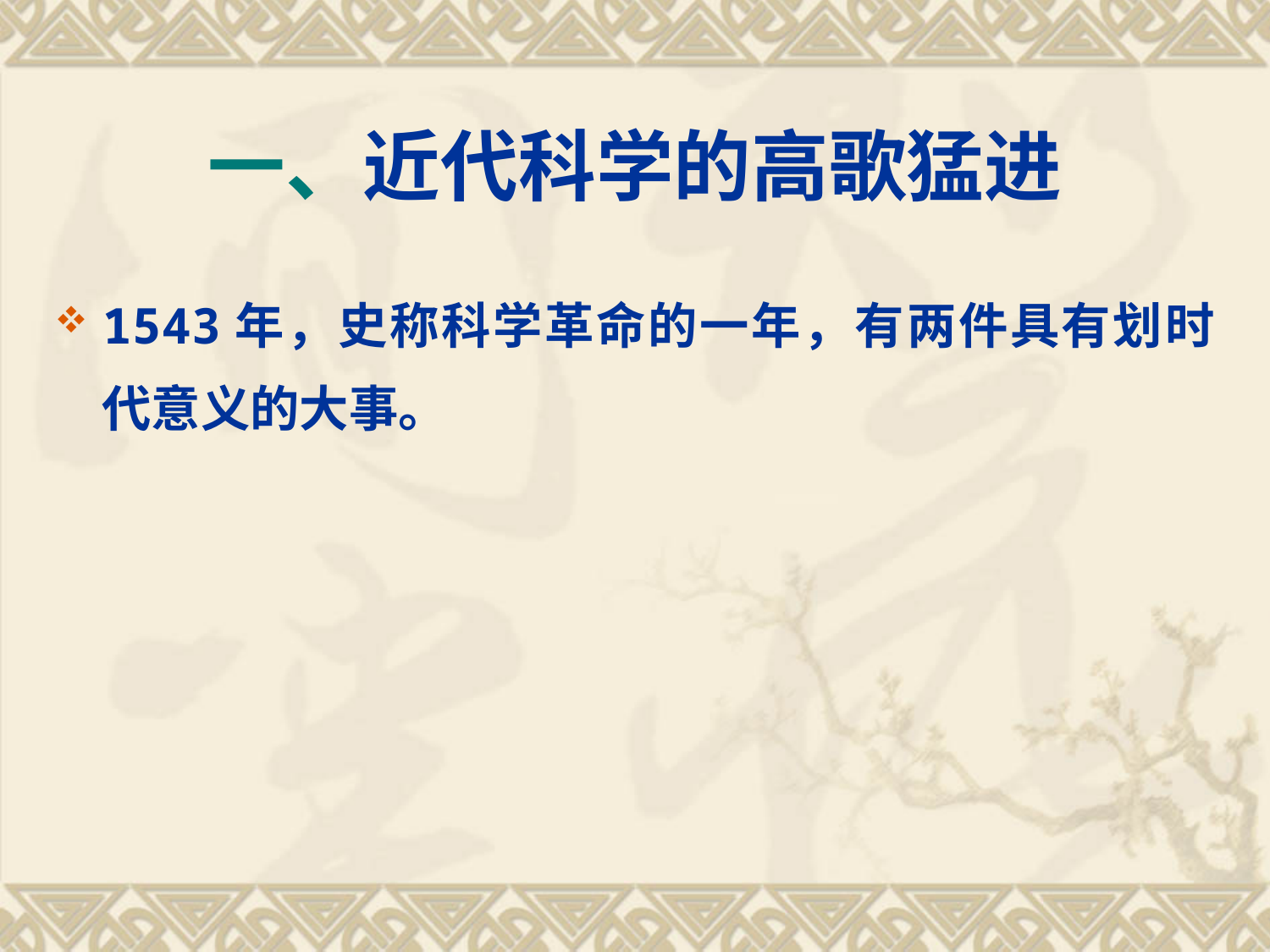

# 一、近代科学的高歌猛进
1543年，史称科学革命的一年，有两件具有划时代意义的大事。